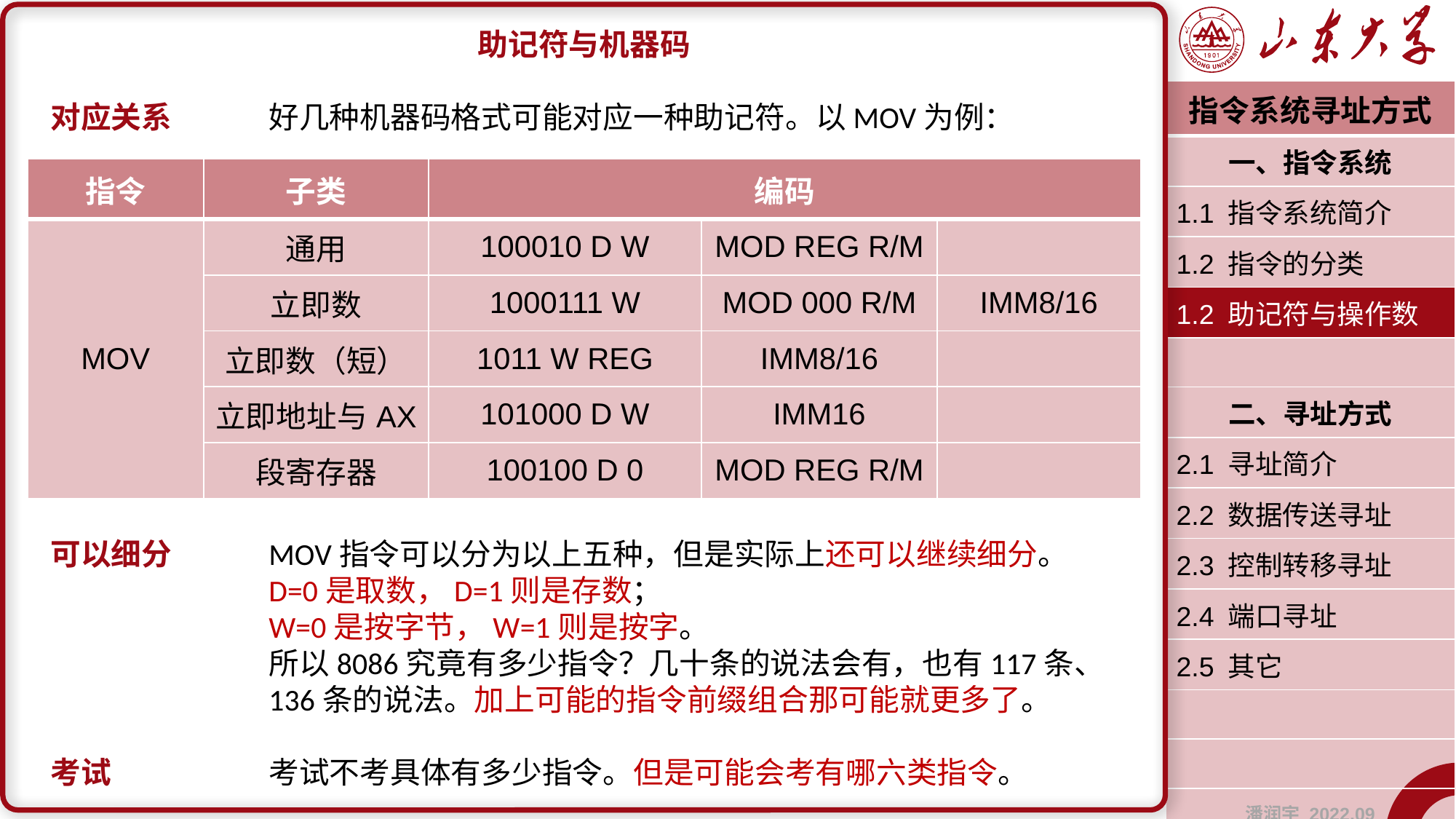

助记符与机器码

对应关系	好几种机器码格式可能对应一种助记符。以MOV为例：

可以细分	MOV指令可以分为以上五种，但是实际上还可以继续细分。
		D=0是取数，D=1则是存数；
		W=0是按字节，W=1则是按字。
		所以8086究竟有多少指令？几十条的说法会有，也有117条、		136条的说法。加上可能的指令前缀组合那可能就更多了。

考试		考试不考具体有多少指令。但是可能会考有哪六类指令。
| 指令系统寻址方式 |
| --- |
| 一、指令系统 |
| 1.1 指令系统简介 |
| 1.2 指令的分类 |
| 1.2 助记符与操作数 |
|  |
| 二、寻址方式 |
| 2.1 寻址简介 |
| 2.2 数据传送寻址 |
| 2.3 控制转移寻址 |
| 2.4 端口寻址 |
| 2.5 其它 |
|  |
|  |
| 潘润宇 2022.09 |
| 指令 | 子类 | 编码 |  |  |
| --- | --- | --- | --- | --- |
| MOV | 通用 | 100010 D W | MOD REG R/M |  |
|  | 立即数 | 1000111 W | MOD 000 R/M | IMM8/16 |
|  | 立即数（短） | 1011 W REG | IMM8/16 |  |
|  | 立即地址与AX | 101000 D W | IMM16 |  |
|  | 段寄存器 | 100100 D 0 | MOD REG R/M |  |